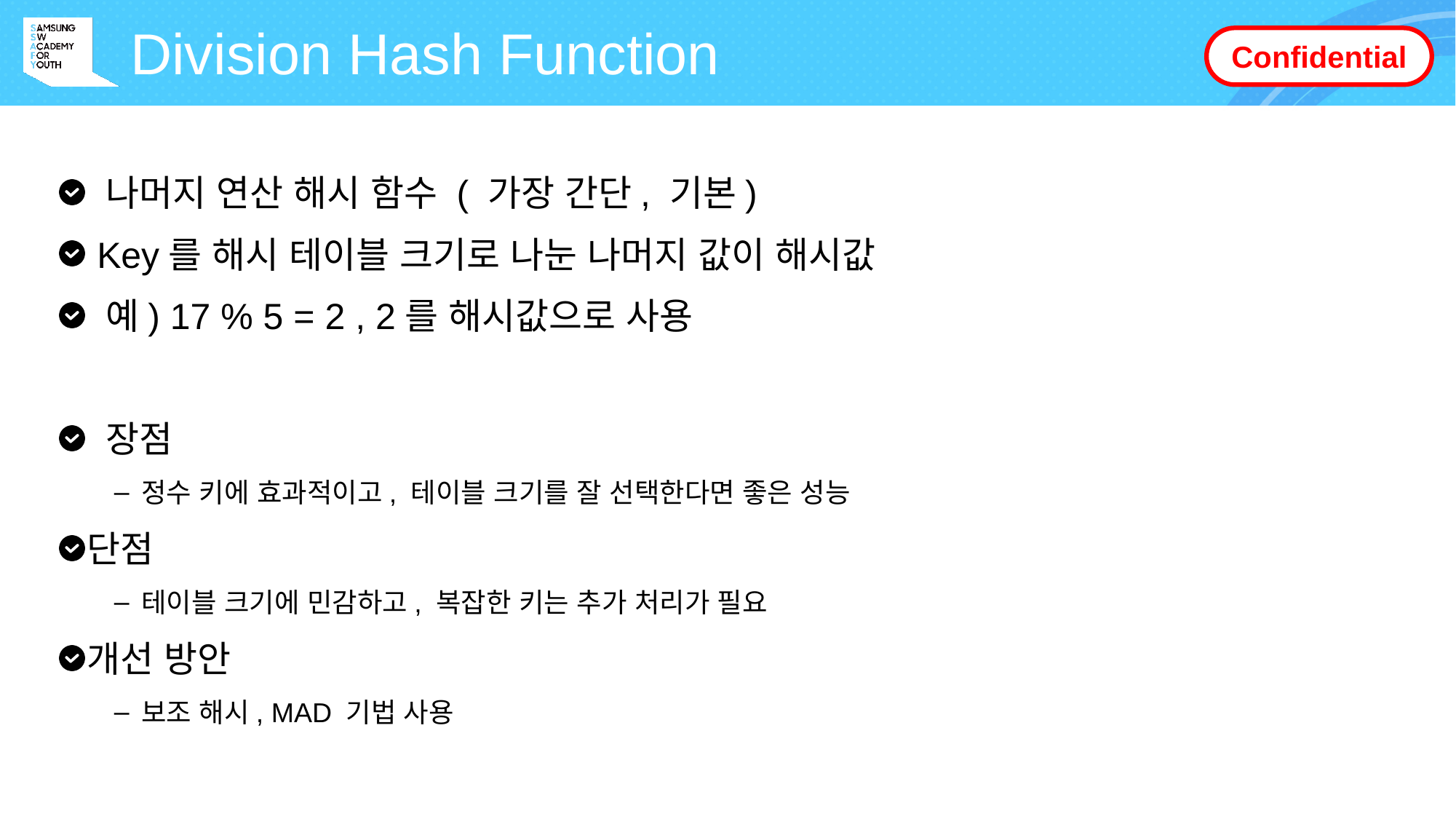

# Division Hash Function
 나머지 연산 해시 함수 ( 가장 간단, 기본)
 Key를 해시 테이블 크기로 나눈 나머지 값이 해시값
 예) 17 % 5 = 2 , 2를 해시값으로 사용

 장점
정수 키에 효과적이고, 테이블 크기를 잘 선택한다면 좋은 성능
단점
테이블 크기에 민감하고, 복잡한 키는 추가 처리가 필요
개선 방안
보조 해시, MAD 기법 사용